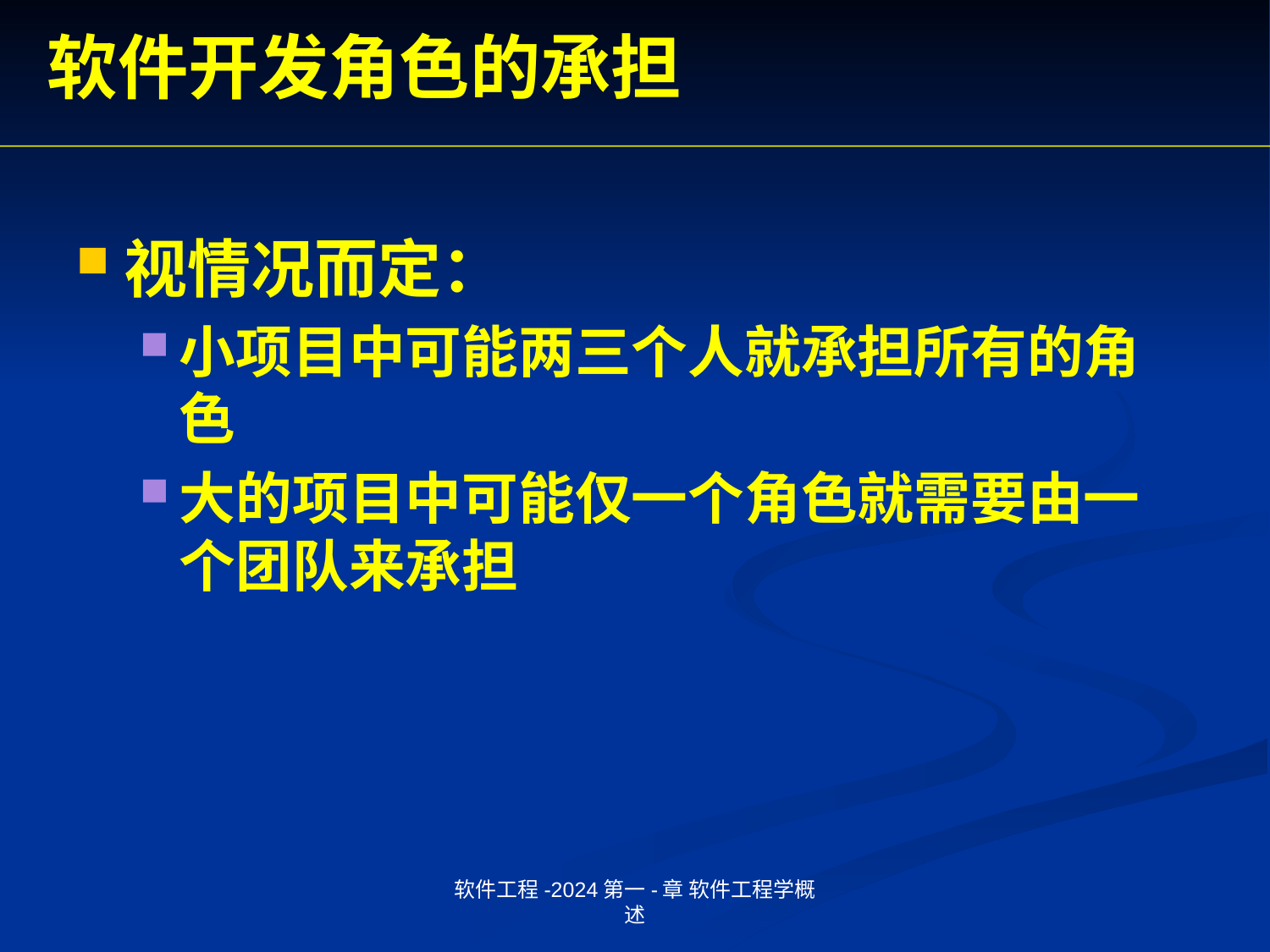

软件开发角色的承担

视情况而定：
小项目中可能两三个人就承担所有的角色
大的项目中可能仅一个角色就需要由一个团队来承担
软件工程-2024第一-章 软件工程学概述
71